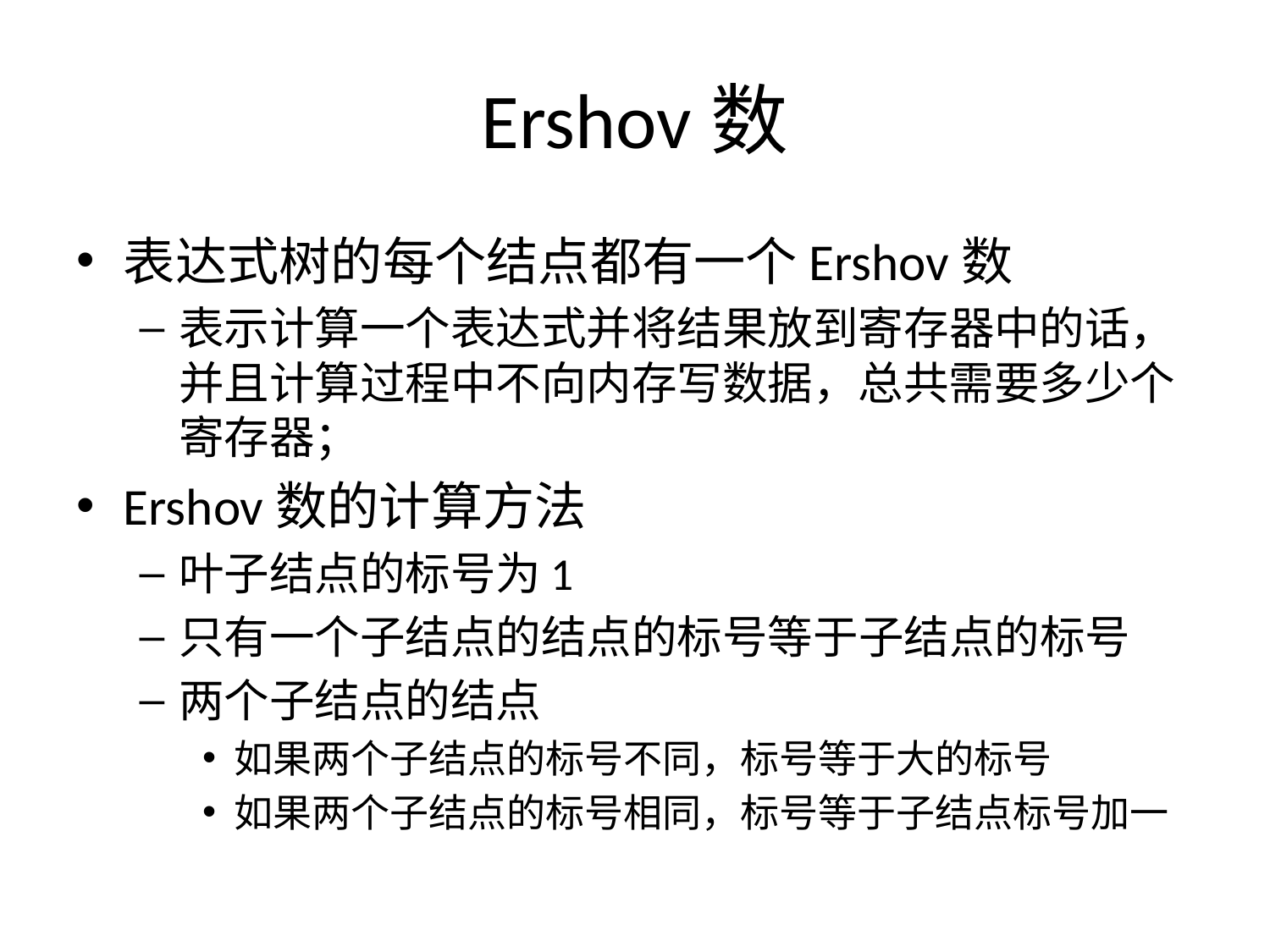

# Ershov数
表达式树的每个结点都有一个Ershov数
表示计算一个表达式并将结果放到寄存器中的话，并且计算过程中不向内存写数据，总共需要多少个寄存器；
Ershov数的计算方法
叶子结点的标号为1
只有一个子结点的结点的标号等于子结点的标号
两个子结点的结点
如果两个子结点的标号不同，标号等于大的标号
如果两个子结点的标号相同，标号等于子结点标号加一